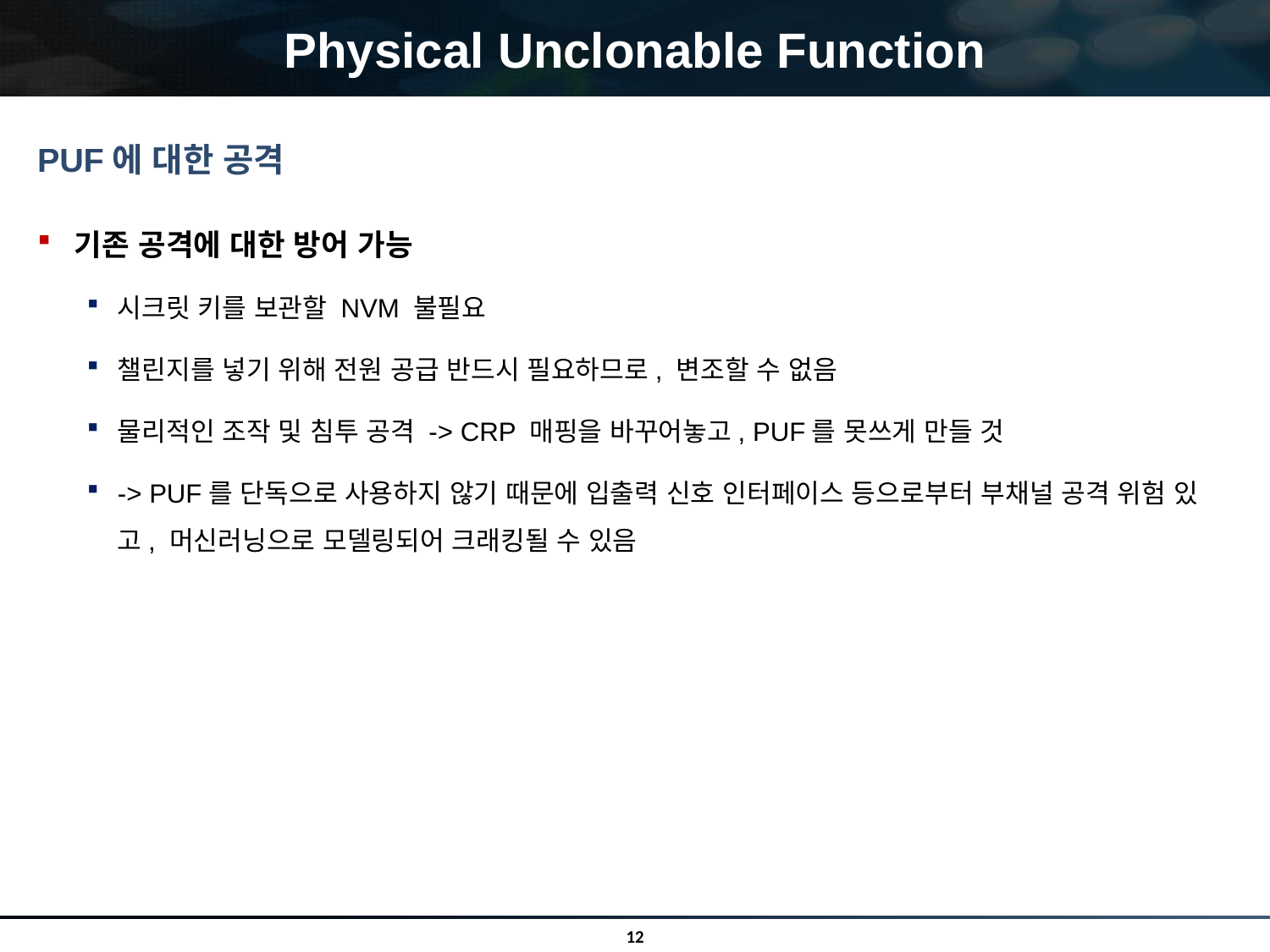

# Physical Unclonable Function
PUF에 대한 공격
기존 공격에 대한 방어 가능
시크릿 키를 보관할 NVM 불필요
챌린지를 넣기 위해 전원 공급 반드시 필요하므로, 변조할 수 없음
물리적인 조작 및 침투 공격 -> CRP 매핑을 바꾸어놓고, PUF를 못쓰게 만들 것
-> PUF를 단독으로 사용하지 않기 때문에 입출력 신호 인터페이스 등으로부터 부채널 공격 위험 있고, 머신러닝으로 모델링되어 크래킹될 수 있음